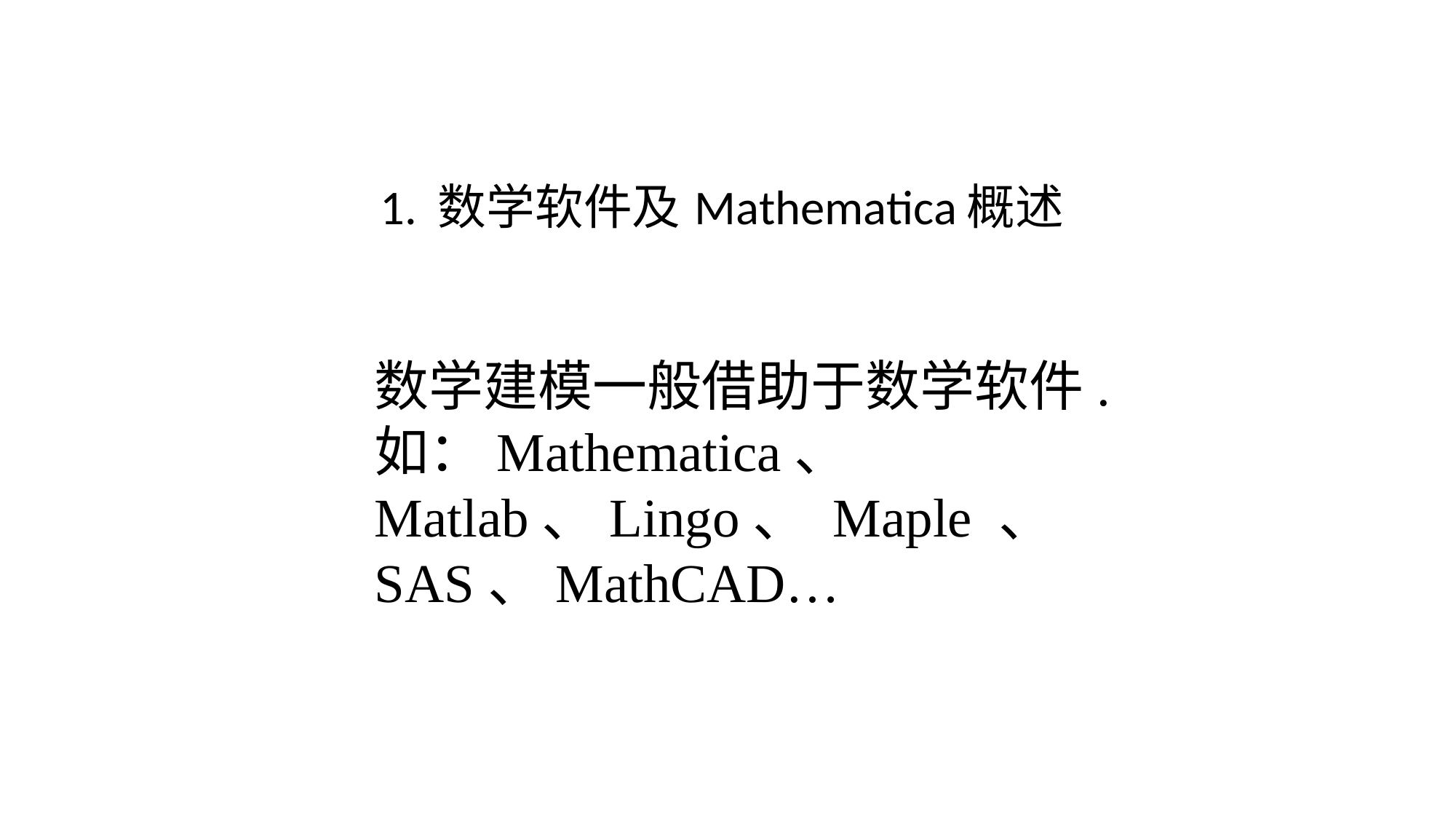

# 1. 数学软件及Mathematica概述
数学建模一般借助于数学软件.
如：Mathematica、 Matlab、Lingo、 Maple 、SAS、MathCAD…